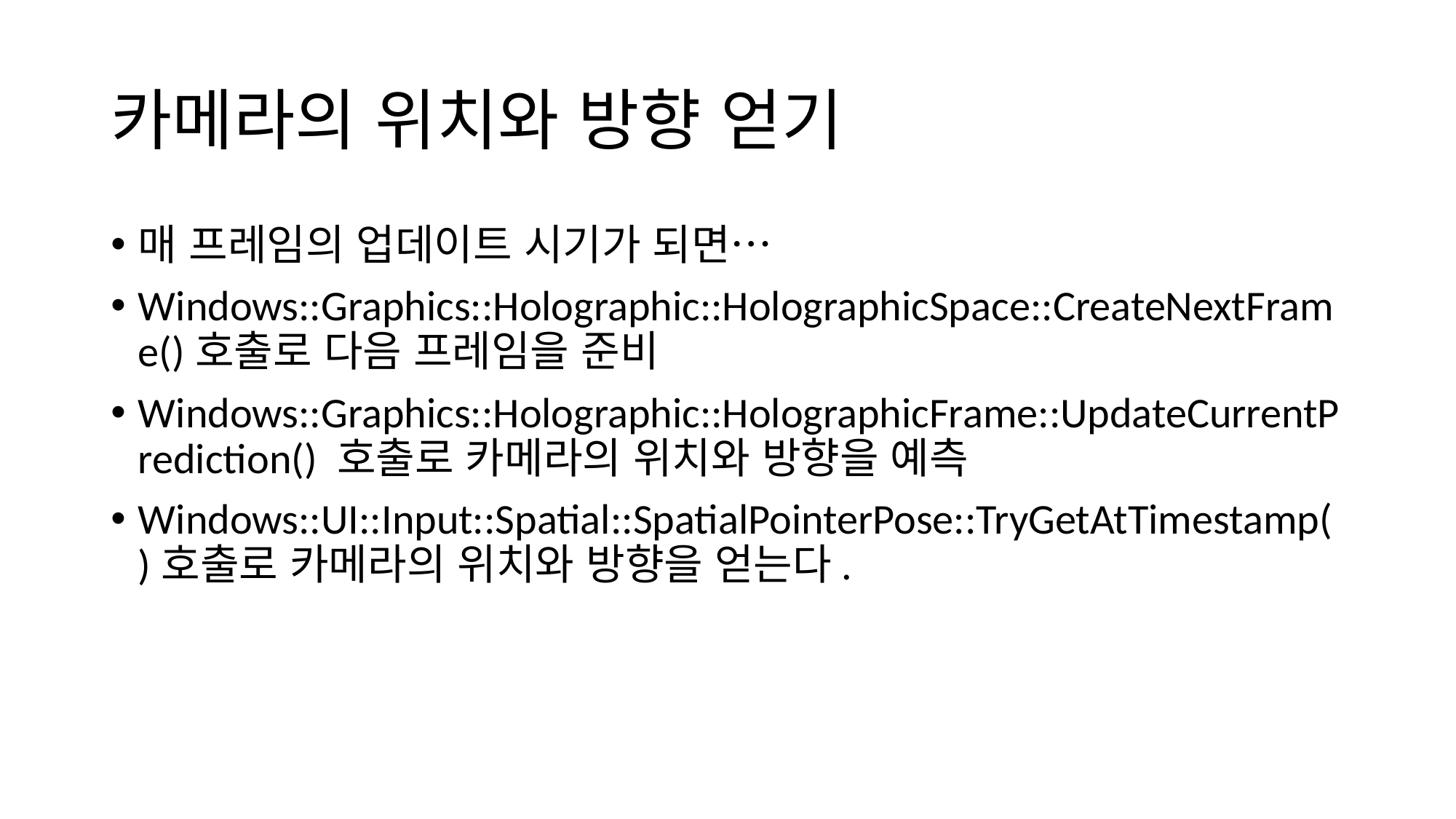

# 카메라의 위치와 방향 얻기
매 프레임의 업데이트 시기가 되면…
Windows::Graphics::Holographic::HolographicSpace::CreateNextFrame()호출로 다음 프레임을 준비
Windows::Graphics::Holographic::HolographicFrame::UpdateCurrentPrediction() 호출로 카메라의 위치와 방향을 예측
Windows::UI::Input::Spatial::SpatialPointerPose::TryGetAtTimestamp()호출로 카메라의 위치와 방향을 얻는다.